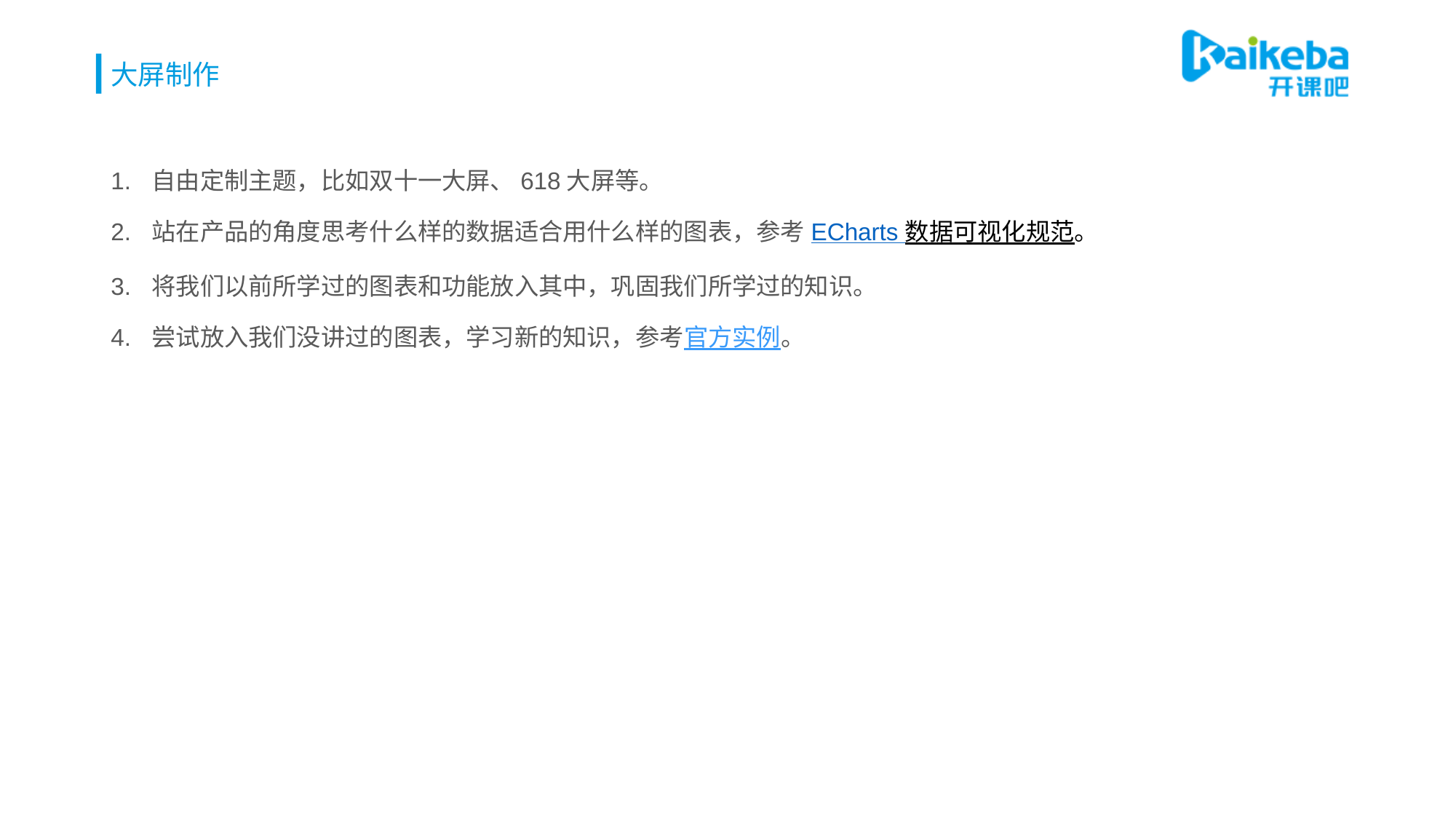

# 大屏制作
自由定制主题，比如双十一大屏、618大屏等。
站在产品的角度思考什么样的数据适合用什么样的图表，参考ECharts 数据可视化规范。
将我们以前所学过的图表和功能放入其中，巩固我们所学过的知识。
尝试放入我们没讲过的图表，学习新的知识，参考官方实例。